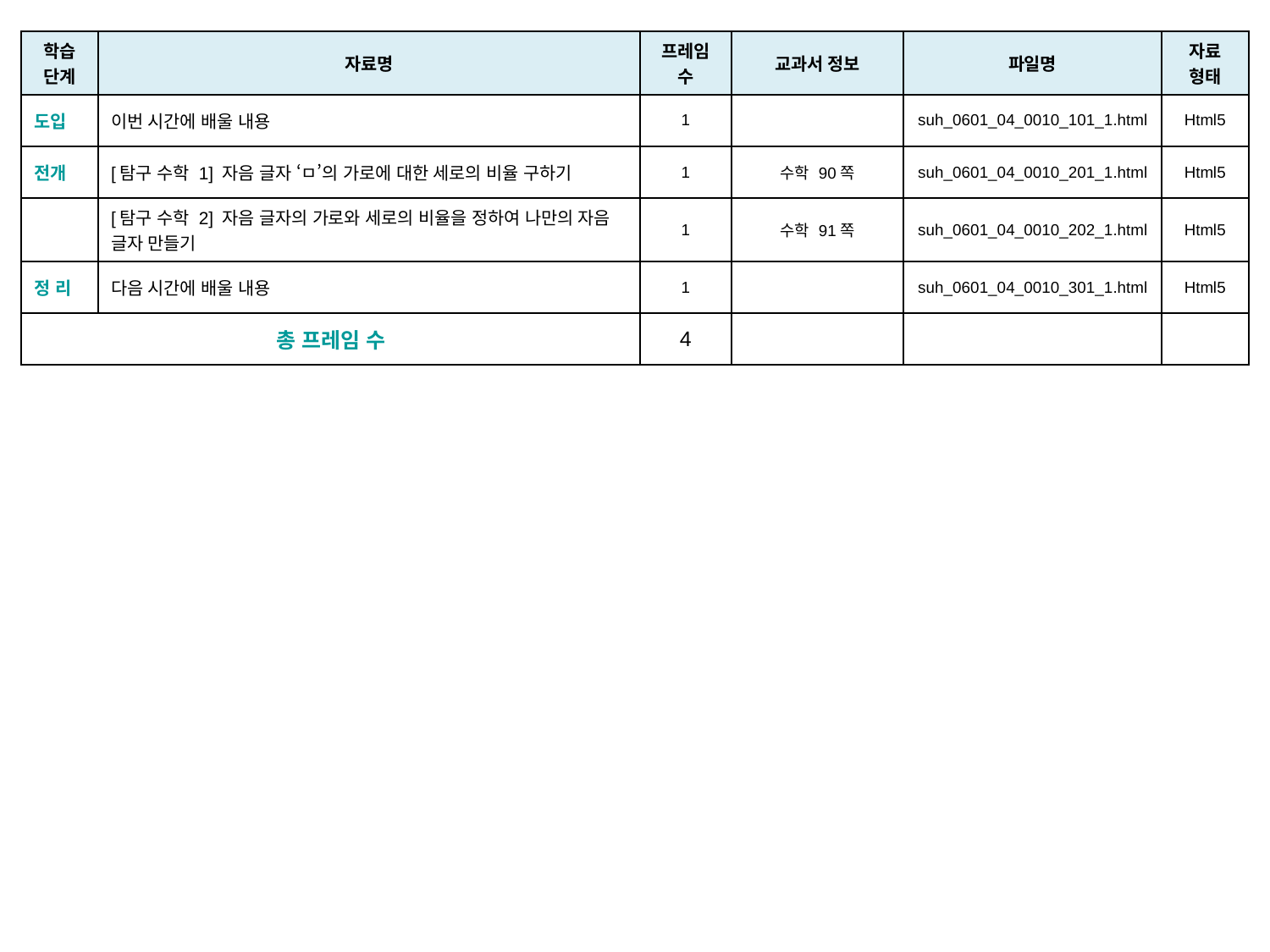

| 학습 단계 | 자료명 | 프레임 수 | 교과서 정보 | 파일명 | 자료 형태 |
| --- | --- | --- | --- | --- | --- |
| 도입 | 이번 시간에 배울 내용 | 1 |  | suh\_0601\_04\_0010\_101\_1.html | Html5 |
| 전개 | [탐구 수학 1] 자음 글자 ‘ㅁ’의 가로에 대한 세로의 비율 구하기 | 1 | 수학 90쪽 | suh\_0601\_04\_0010\_201\_1.html | Html5 |
|  | [탐구 수학 2] 자음 글자의 가로와 세로의 비율을 정하여 나만의 자음 글자 만들기 | 1 | 수학 91쪽 | suh\_0601\_04\_0010\_202\_1.html | Html5 |
| 정 리 | 다음 시간에 배울 내용 | 1 |  | suh\_0601\_04\_0010\_301\_1.html | Html5 |
| 총 프레임 수 |  | 4 |  |  |  |